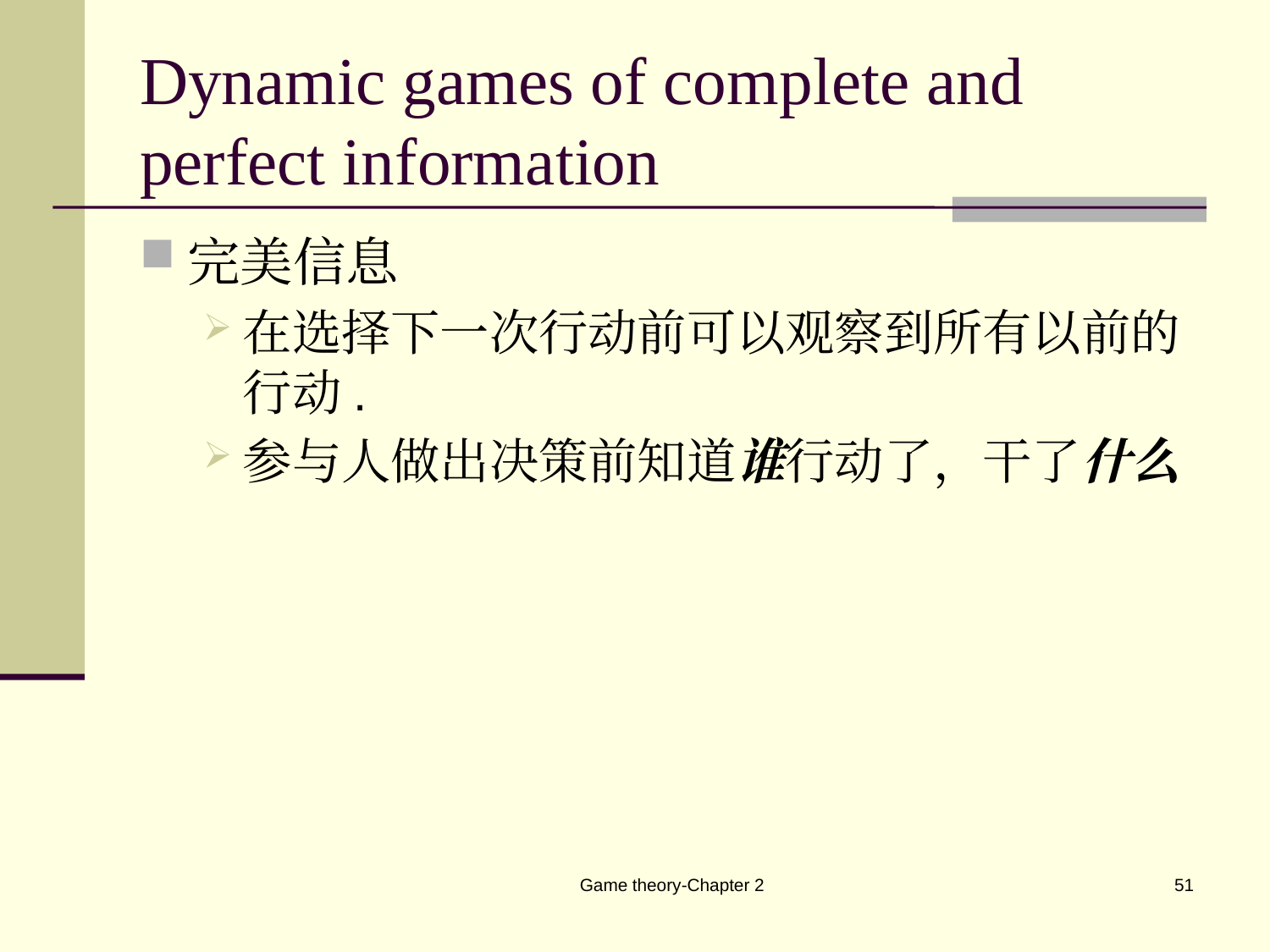

# Dynamic games of complete and perfect information
完美信息
在选择下一次行动前可以观察到所有以前的行动.
参与人做出决策前知道谁行动了，干了什么

Game theory-Chapter 2
51